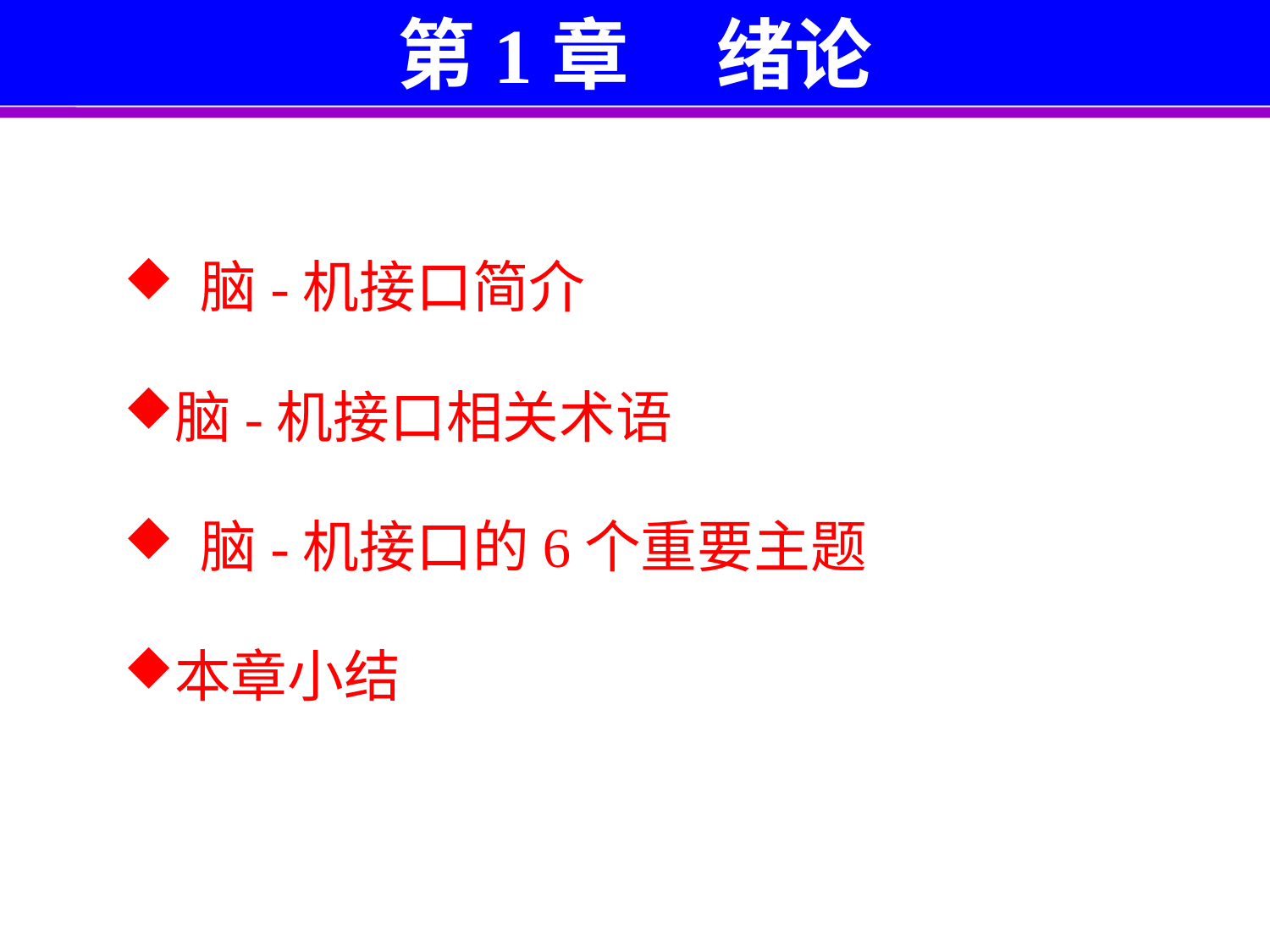

第1章     绪论

 脑-机接口简介
脑-机接口相关术语
 脑-机接口的6个重要主题
本章小结